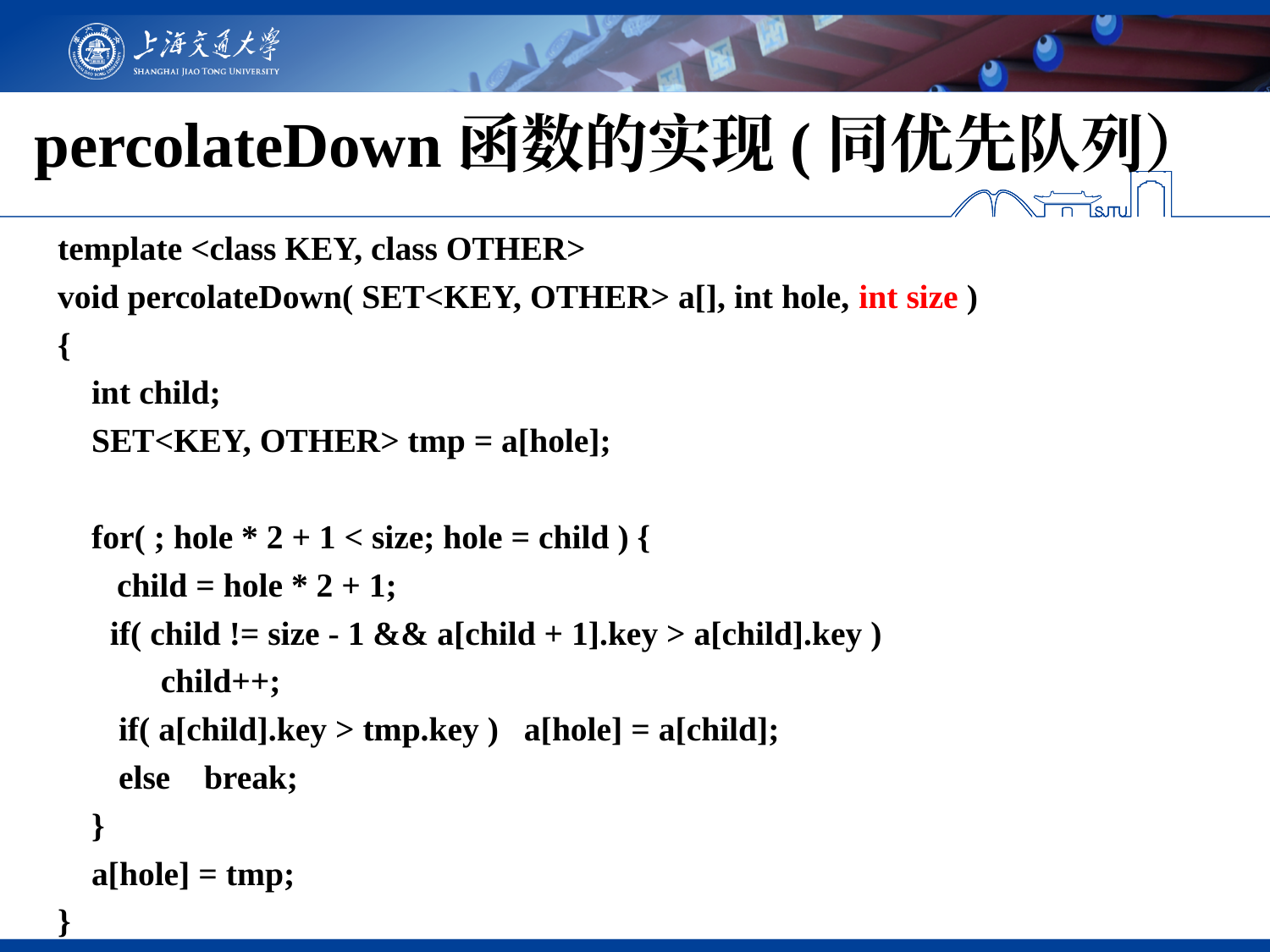

# percolateDown函数的实现(同优先队列）
template <class KEY, class OTHER>
void percolateDown( SET<KEY, OTHER> a[], int hole, int size )
{
    int child;
    SET<KEY, OTHER> tmp = a[hole];

    for( ; hole * 2 + 1 < size; hole = child ) {
       child = hole * 2 + 1;
	   if( child != size - 1 && a[child + 1].key > a[child].key )
	         child++;
	    if( a[child].key > tmp.key )   a[hole] = a[child];
	    else    break;
    }
    a[hole] = tmp;
}